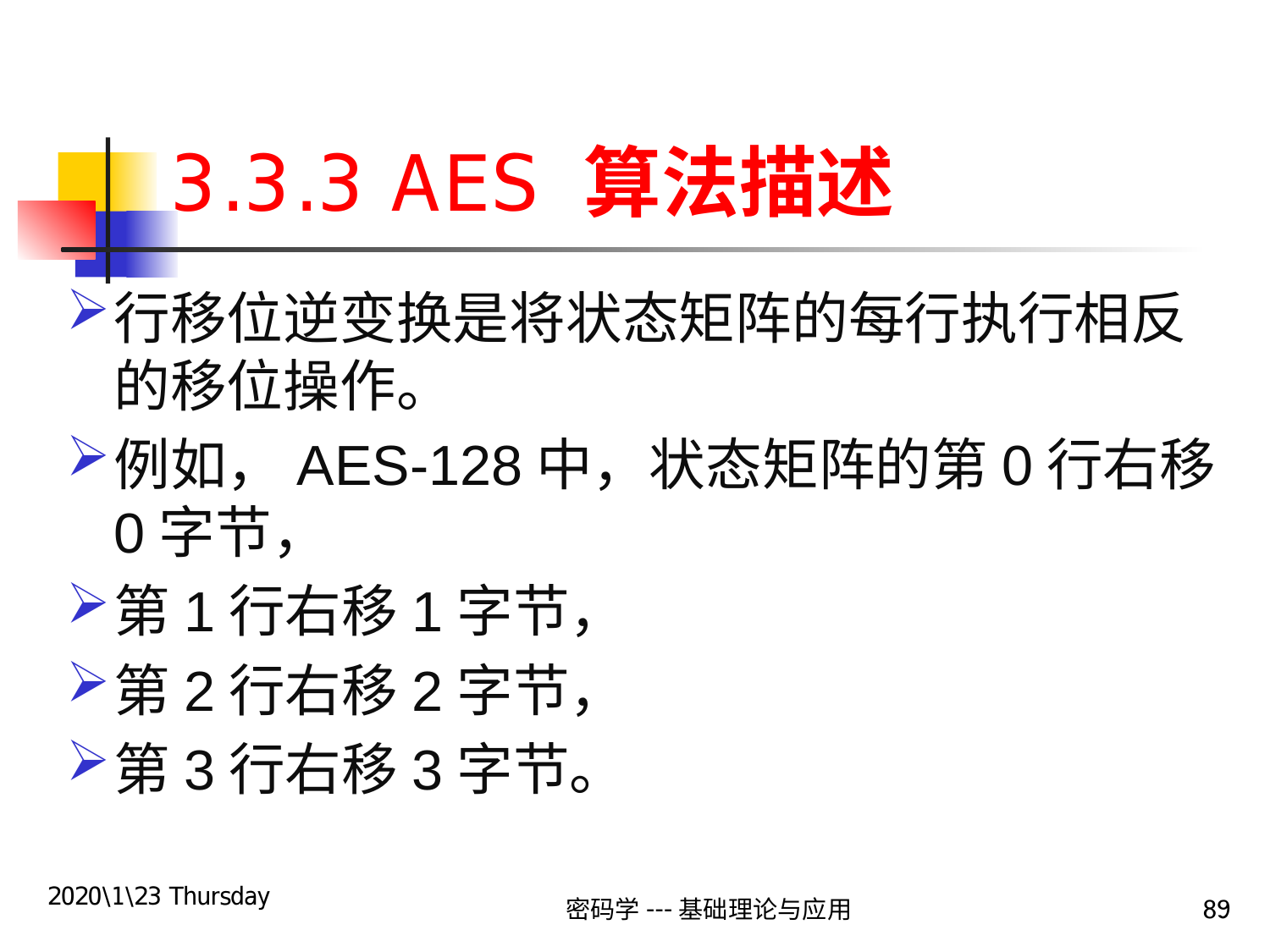

# 3.3.3 AES 算法描述
行移位逆变换是将状态矩阵的每行执行相反的移位操作。
例如，AES-128中，状态矩阵的第0行右移0字节，
第1行右移1字节，
第2行右移2字节，
第3行右移3字节。
2020\1\23 Thursday
密码学---基础理论与应用
89